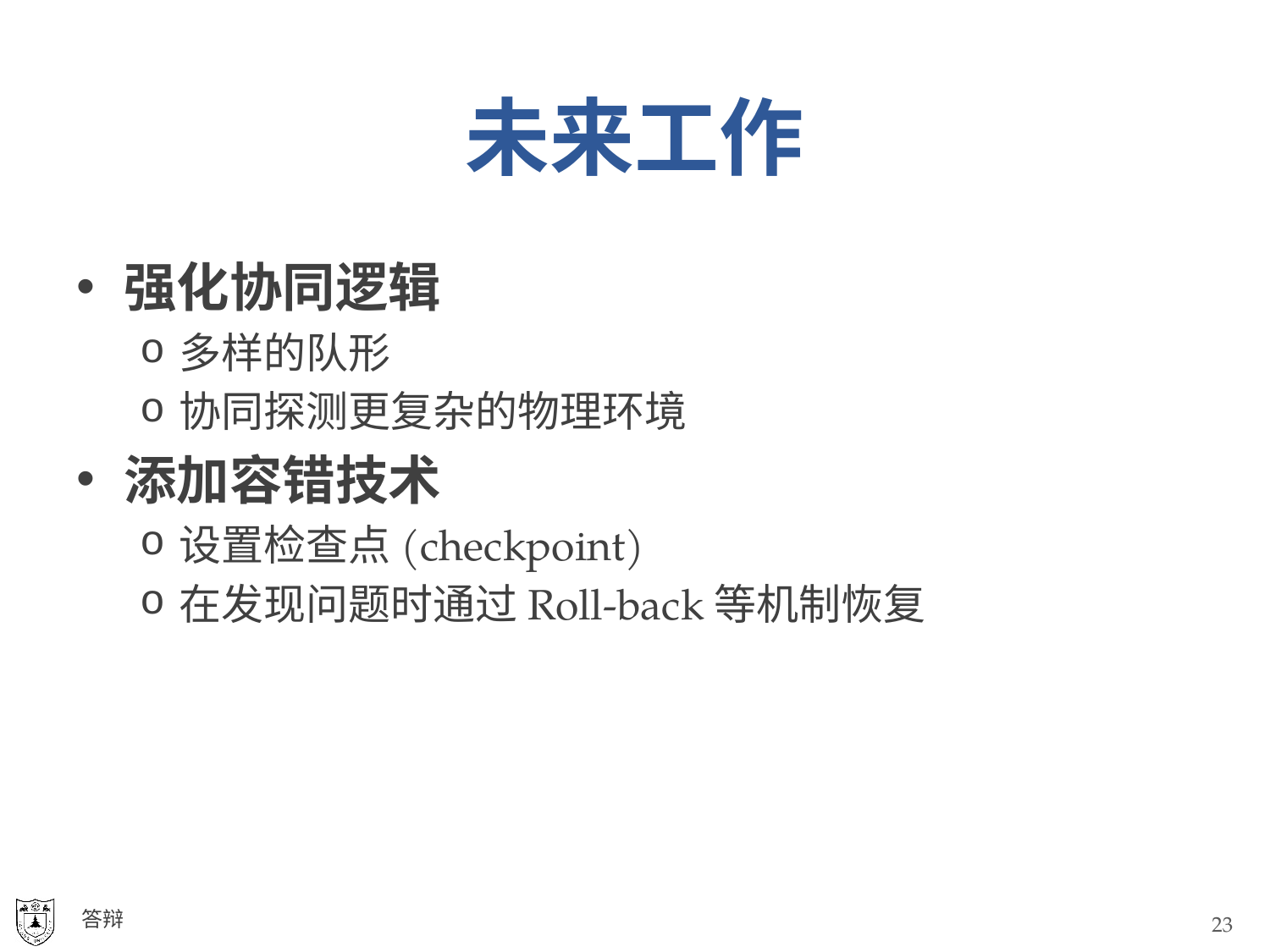

# 未来工作
强化协同逻辑
多样的队形
协同探测更复杂的物理环境
添加容错技术
设置检查点(checkpoint)
在发现问题时通过Roll-back等机制恢复

答辩
23